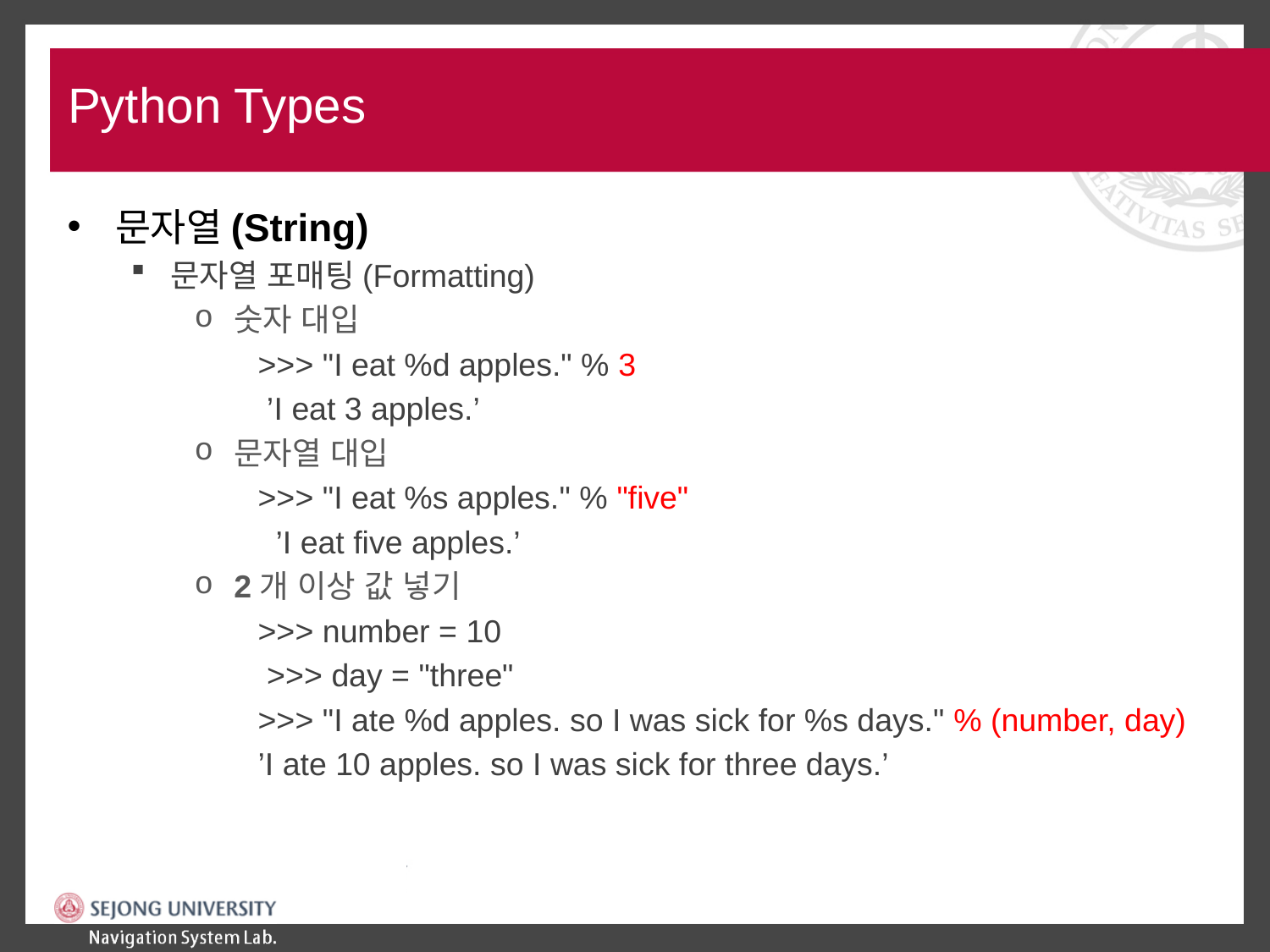

# Python Types
문자열(String)
문자열 포매팅(Formatting)
숫자 대입
>>> "I eat %d apples." % 3
 ’I eat 3 apples.’
문자열 대입
>>> "I eat %s apples." % "five"
  ’I eat five apples.’
2개 이상 값 넣기
>>> number = 10
 >>> day = "three"
>>> "I ate %d apples. so I was sick for %s days." % (number, day)
’I ate 10 apples. so I was sick for three days.’